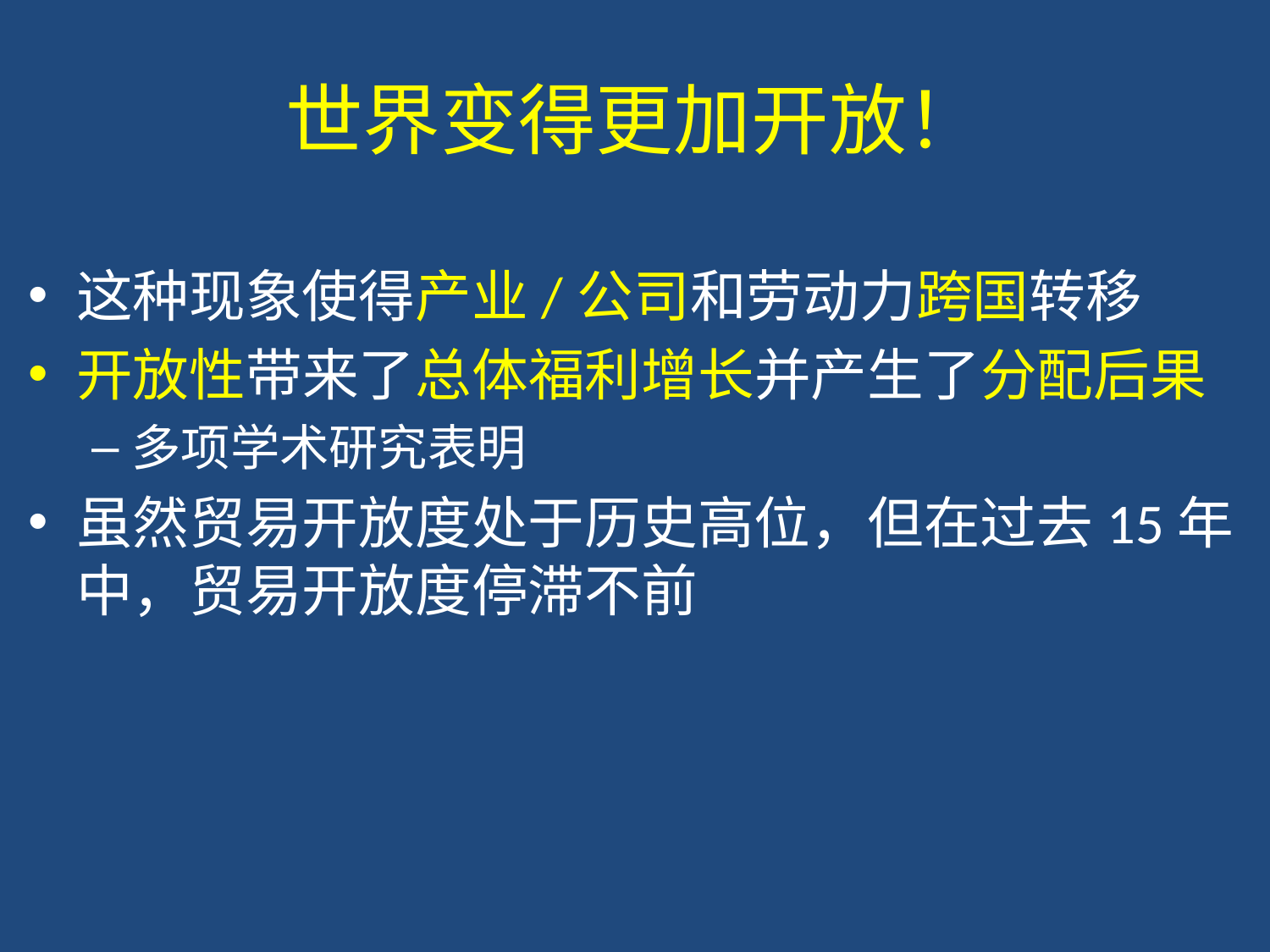

# 世界变得更加开放！
这种现象使得产业/公司和劳动力跨国转移
开放性带来了总体福利增长并产生了分配后果
多项学术研究表明
虽然贸易开放度处于历史高位，但在过去15年中，贸易开放度停滞不前